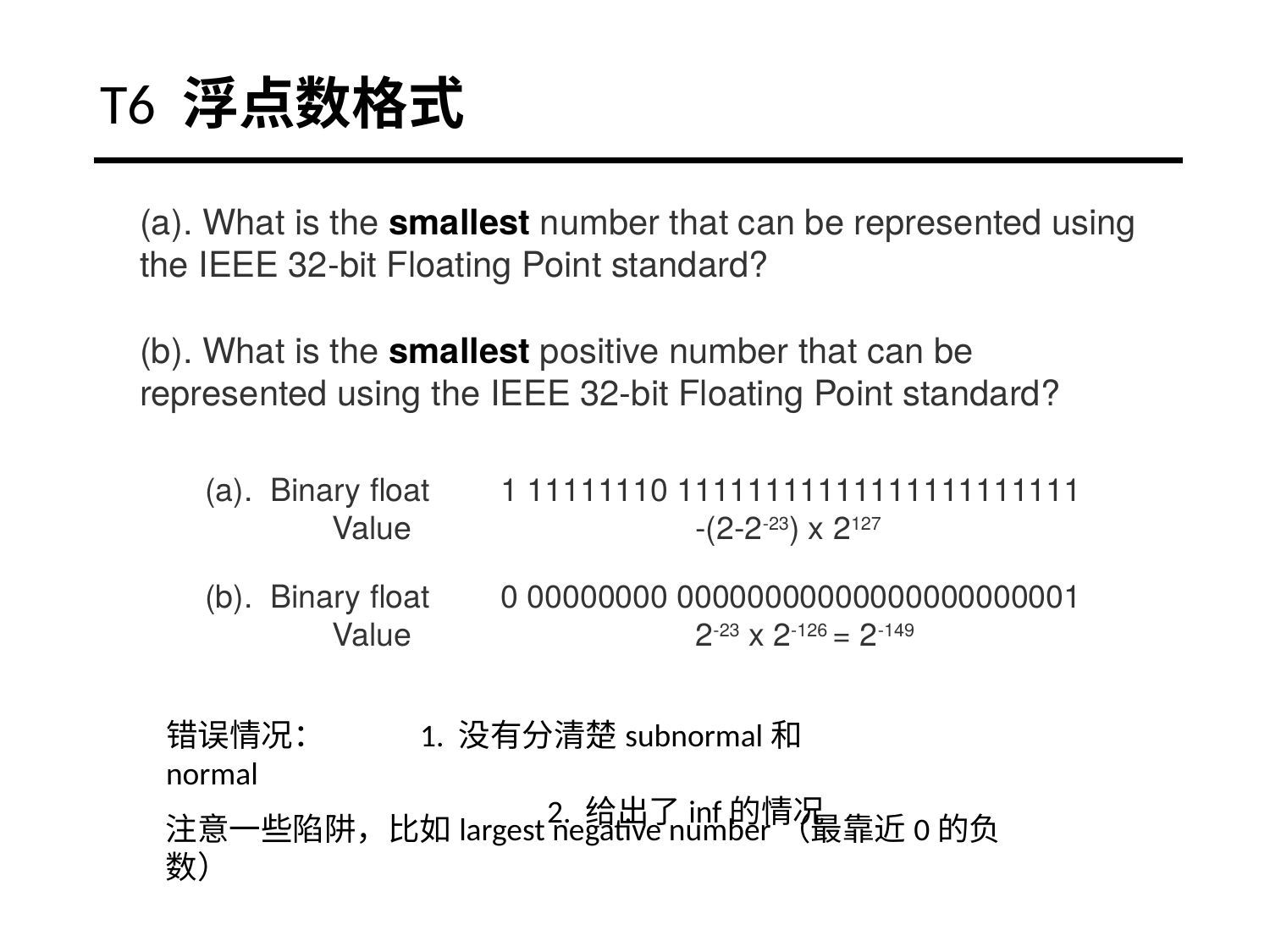

# T6 浮点数格式
(a). What is the smallest number that can be represented using the IEEE 32-bit Floating Point standard?
(b). What is the smallest positive number that can be represented using the IEEE 32-bit Floating Point standard?
(a).  Binary float        1 11111110 11111111111111111111111
	Value                                -(2-2-23) x 2127
(b).  Binary float        0 00000000 00000000000000000000001
	Value                                2-23 x 2-126 = 2-149
错误情况：	1. 没有分清楚subnormal和normal
			2. 给出了inf的情况
注意一些陷阱，比如largest negative number（最靠近0的负数）